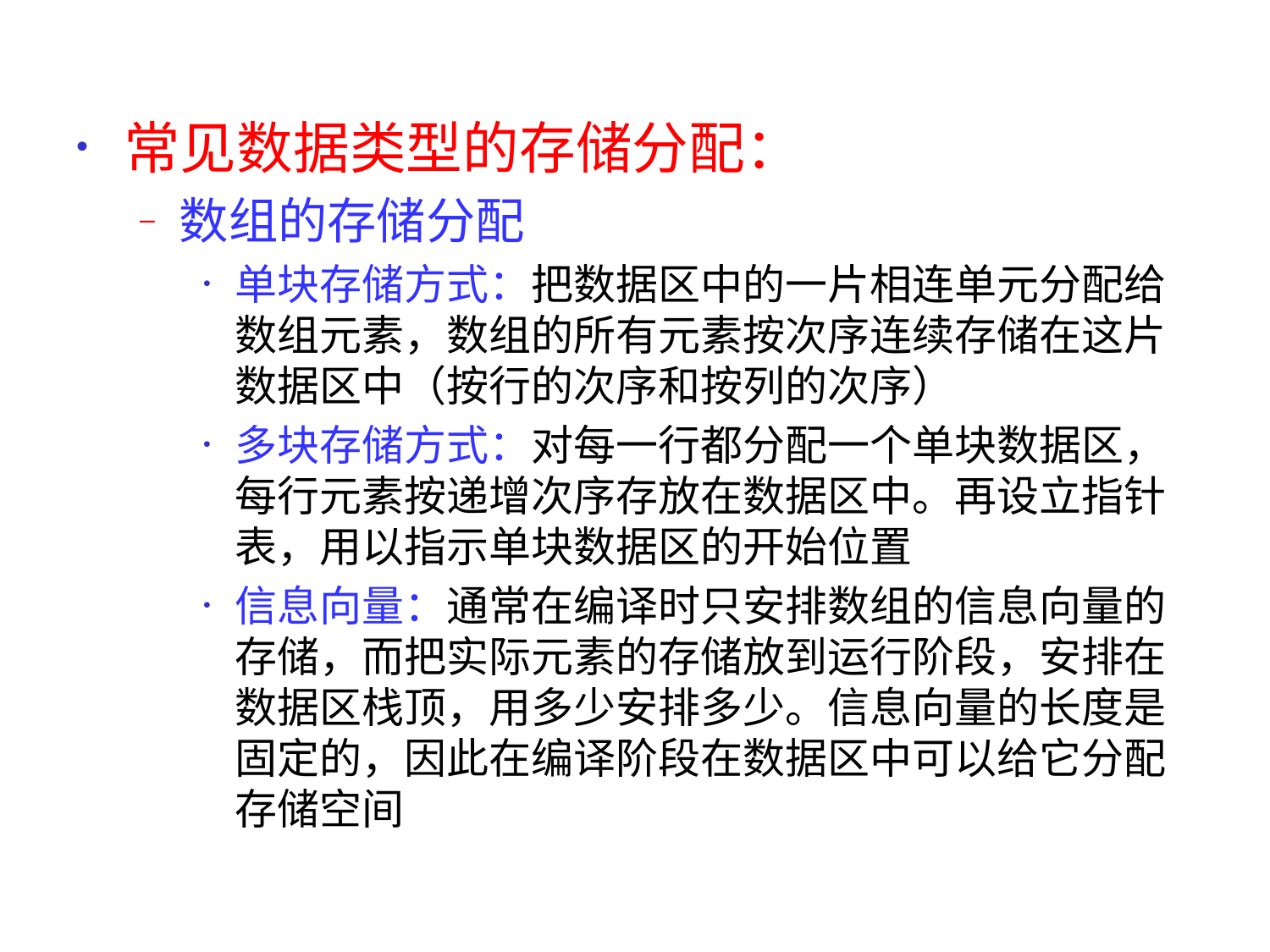

常见数据类型的存储分配：
数组的存储分配
单块存储方式：把数据区中的一片相连单元分配给数组元素，数组的所有元素按次序连续存储在这片数据区中（按行的次序和按列的次序）
多块存储方式：对每一行都分配一个单块数据区，每行元素按递增次序存放在数据区中。再设立指针表，用以指示单块数据区的开始位置
信息向量：通常在编译时只安排数组的信息向量的存储，而把实际元素的存储放到运行阶段，安排在数据区栈顶，用多少安排多少。信息向量的长度是固定的，因此在编译阶段在数据区中可以给它分配存储空间

10